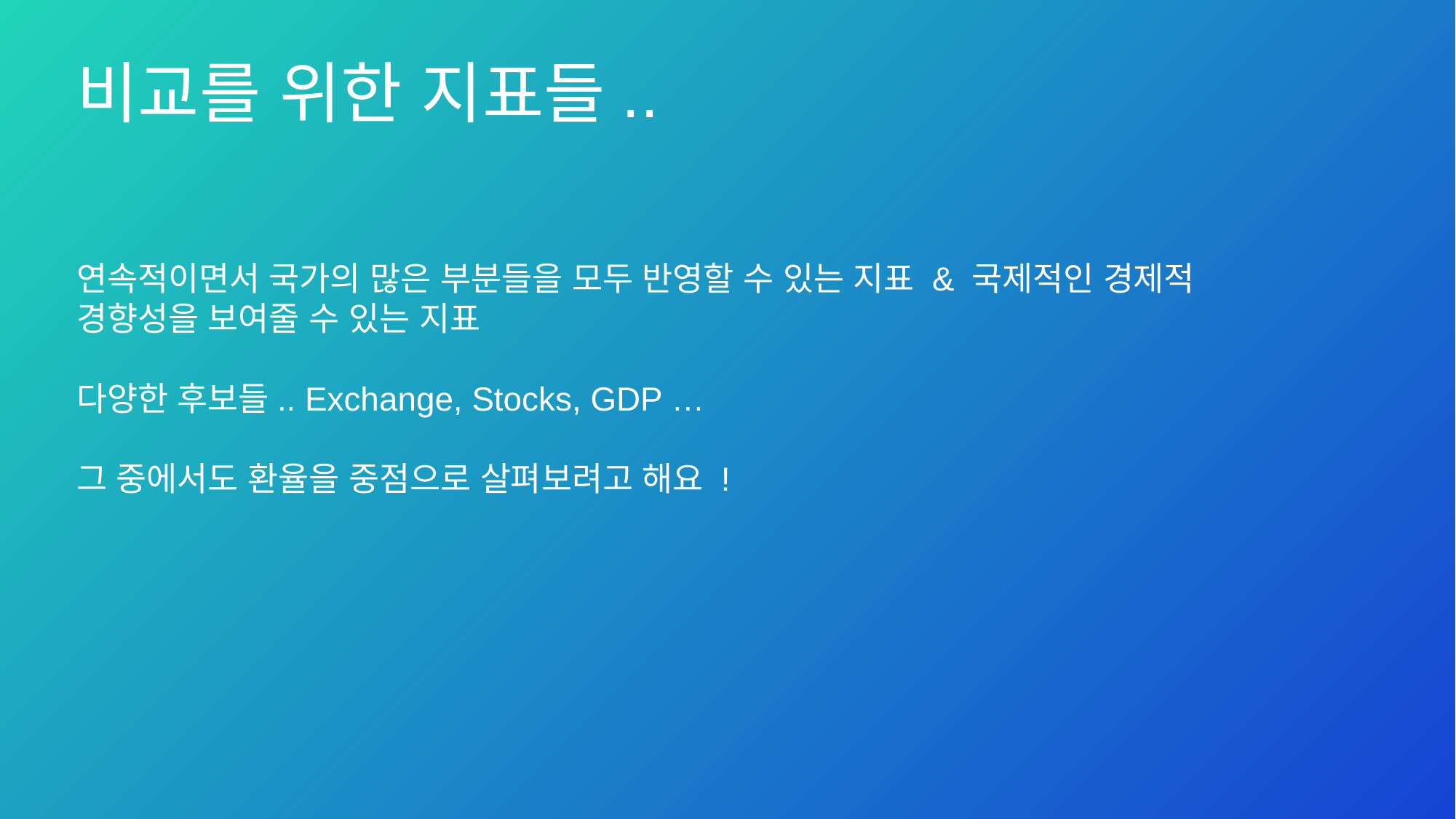

비교를 위한 지표들..
연속적이면서 국가의 많은 부분들을 모두 반영할 수 있는 지표 & 국제적인 경제적 경향성을 보여줄 수 있는 지표

다양한 후보들.. Exchange, Stocks, GDP …

그 중에서도 환율을 중점으로 살펴보려고 해요 !